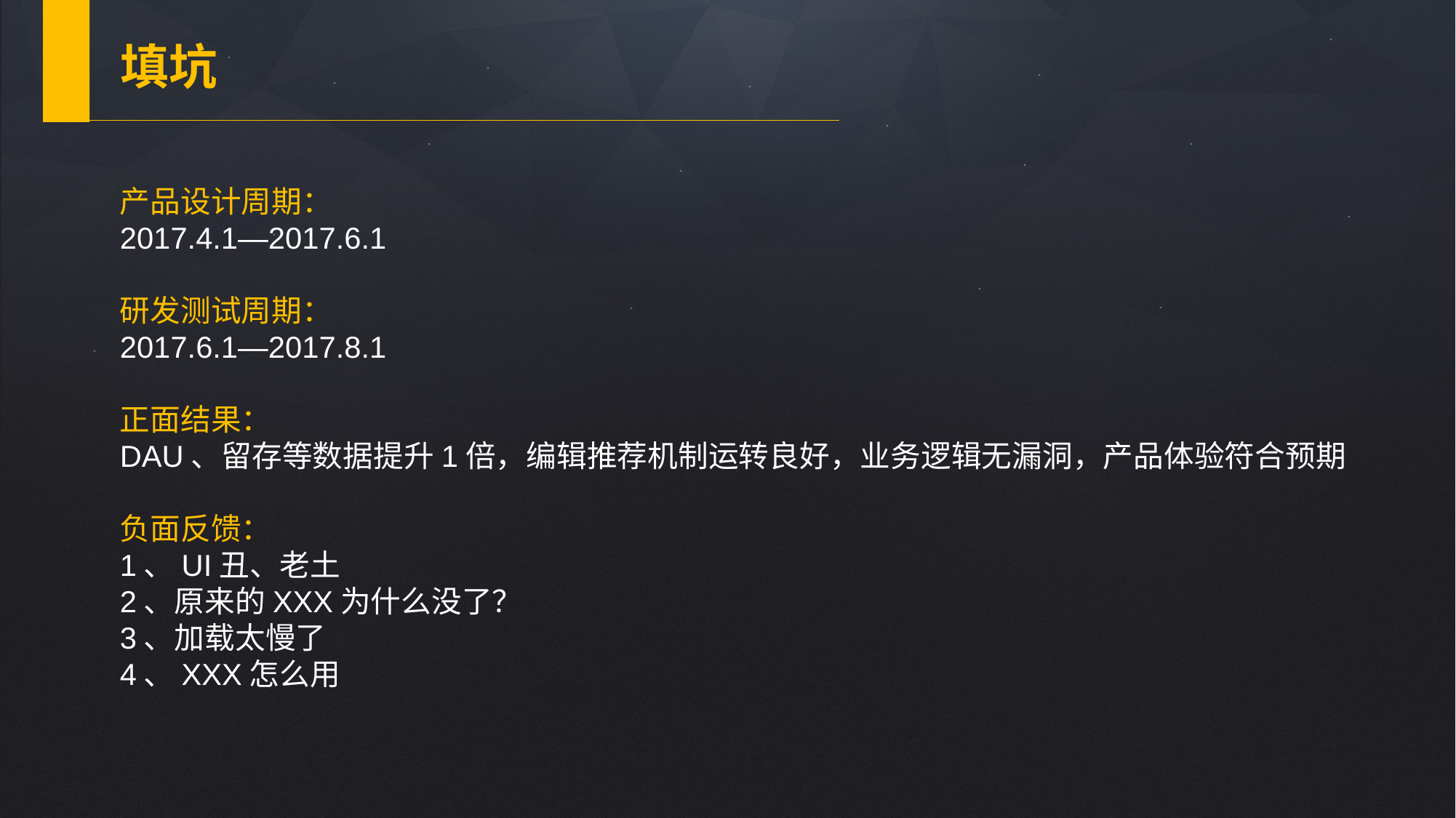

填坑
产品设计周期：
2017.4.1—2017.6.1

研发测试周期：
2017.6.1—2017.8.1

正面结果：
DAU、留存等数据提升1倍，编辑推荐机制运转良好，业务逻辑无漏洞，产品体验符合预期

负面反馈：
1、UI丑、老土
2、原来的XXX为什么没了？
3、加载太慢了
4、XXX怎么用